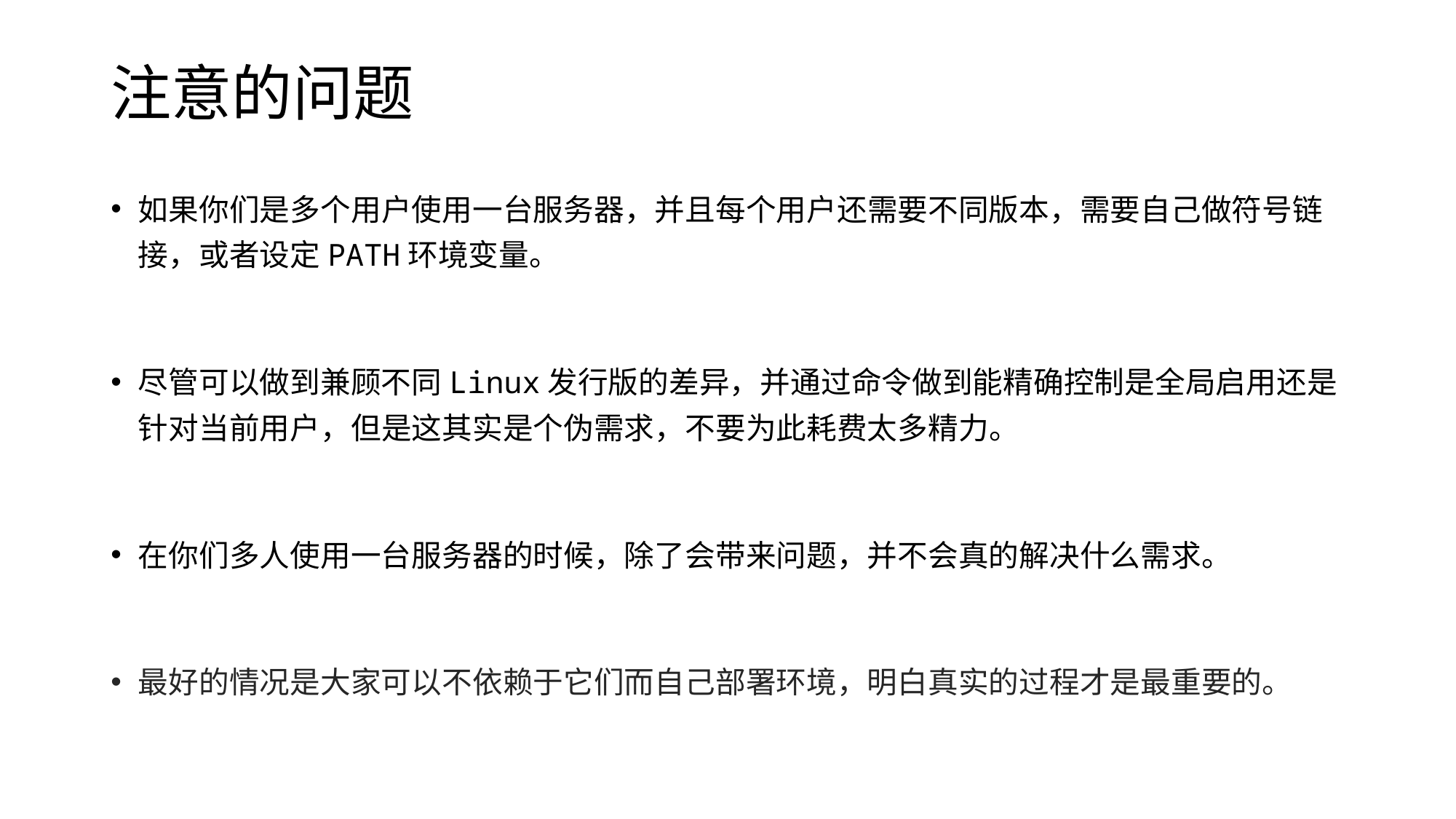

# 注意的问题
如果你们是多个用户使用一台服务器，并且每个用户还需要不同版本，需要自己做符号链接，或者设定PATH环境变量。

尽管可以做到兼顾不同Linux发行版的差异，并通过命令做到能精确控制是全局启用还是针对当前用户，但是这其实是个伪需求，不要为此耗费太多精力。

在你们多人使用一台服务器的时候，除了会带来问题，并不会真的解决什么需求。

最好的情况是大家可以不依赖于它们而自己部署环境，明白真实的过程才是最重要的。